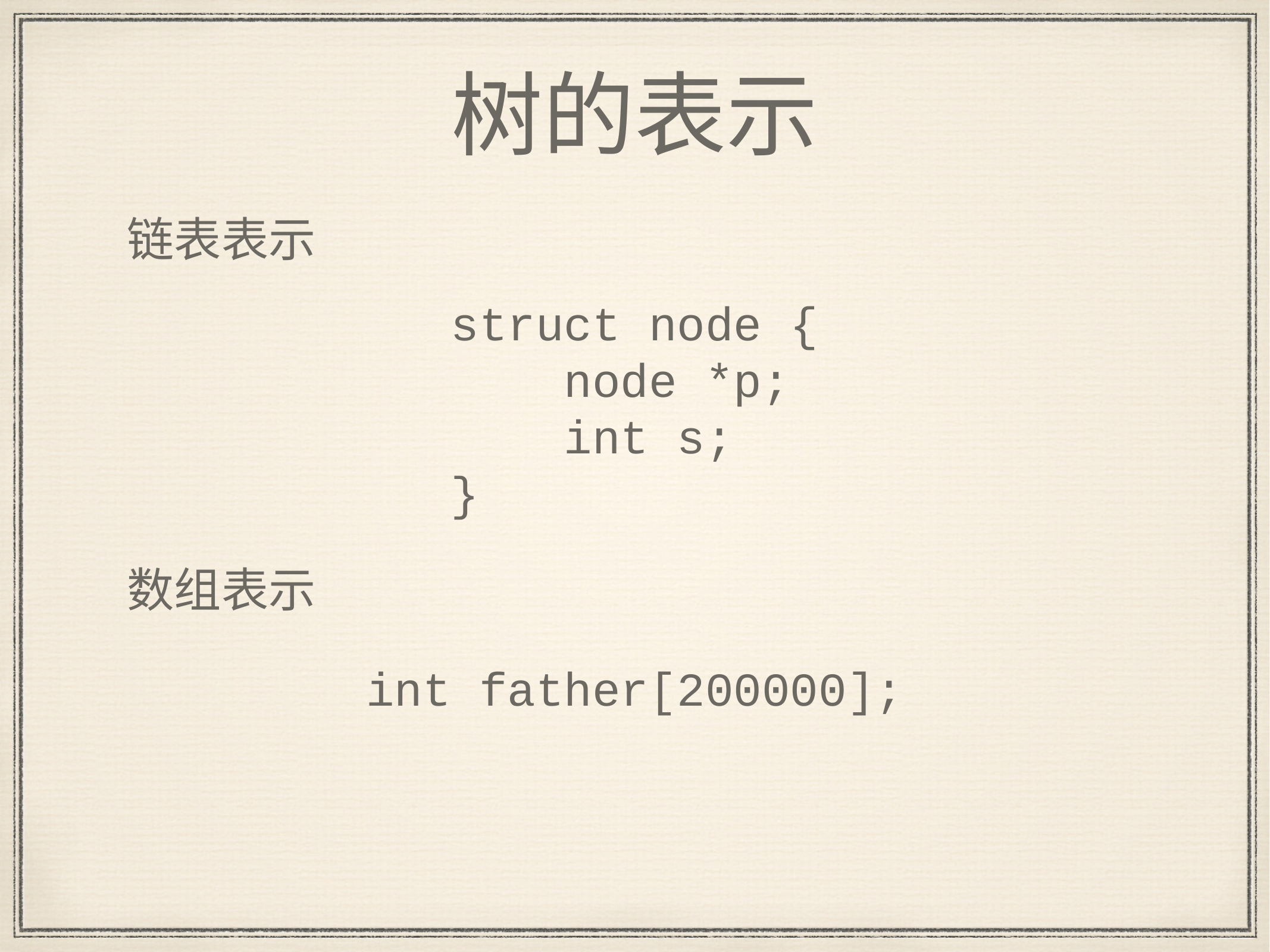

# 树的表示
链表表示
struct node {
    node *p;
    int s;
}
数组表示
int father[200000];